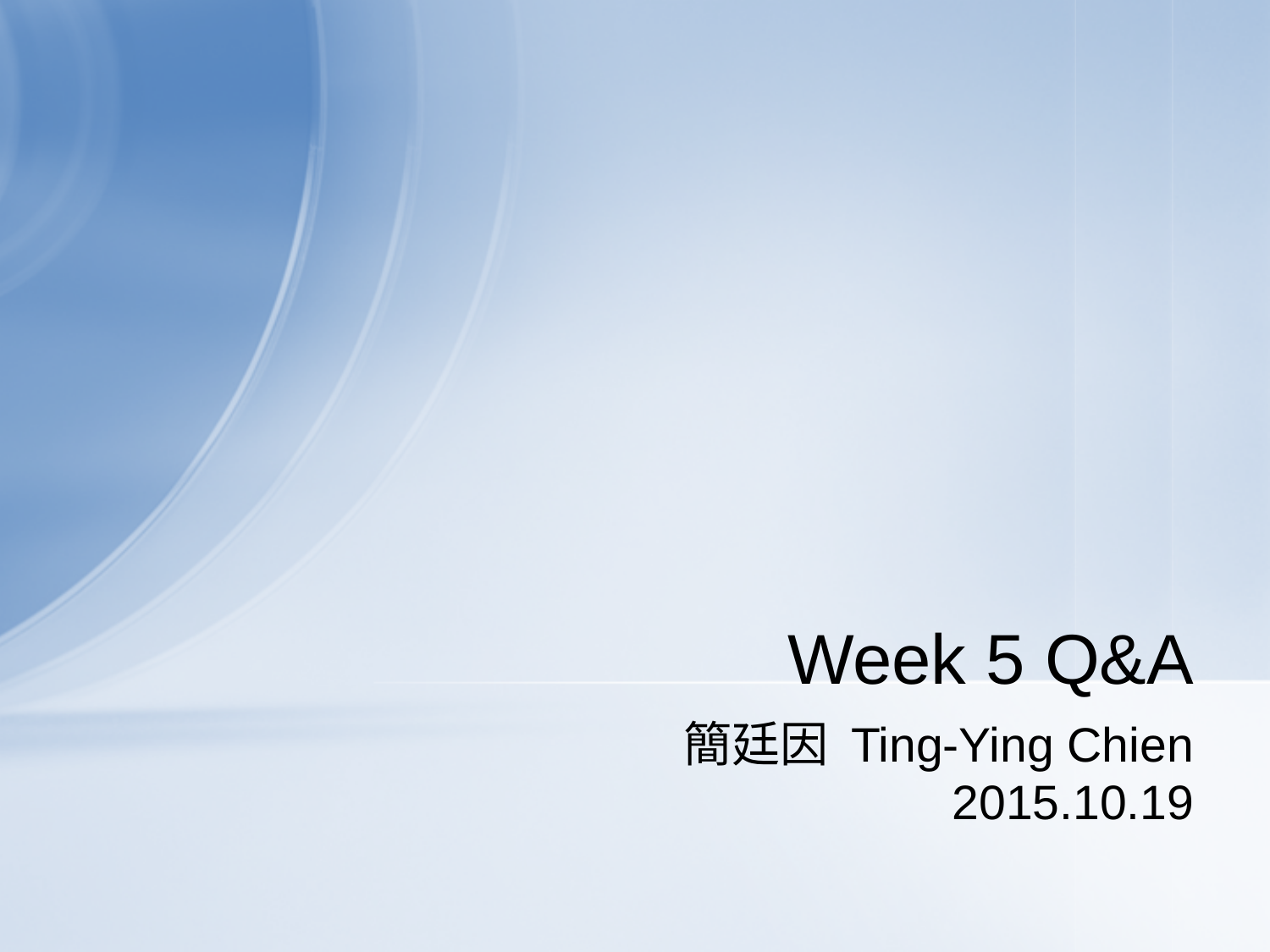

# Week 5 Q&A
 簡廷因 Ting-Ying Chien
2015.10.19